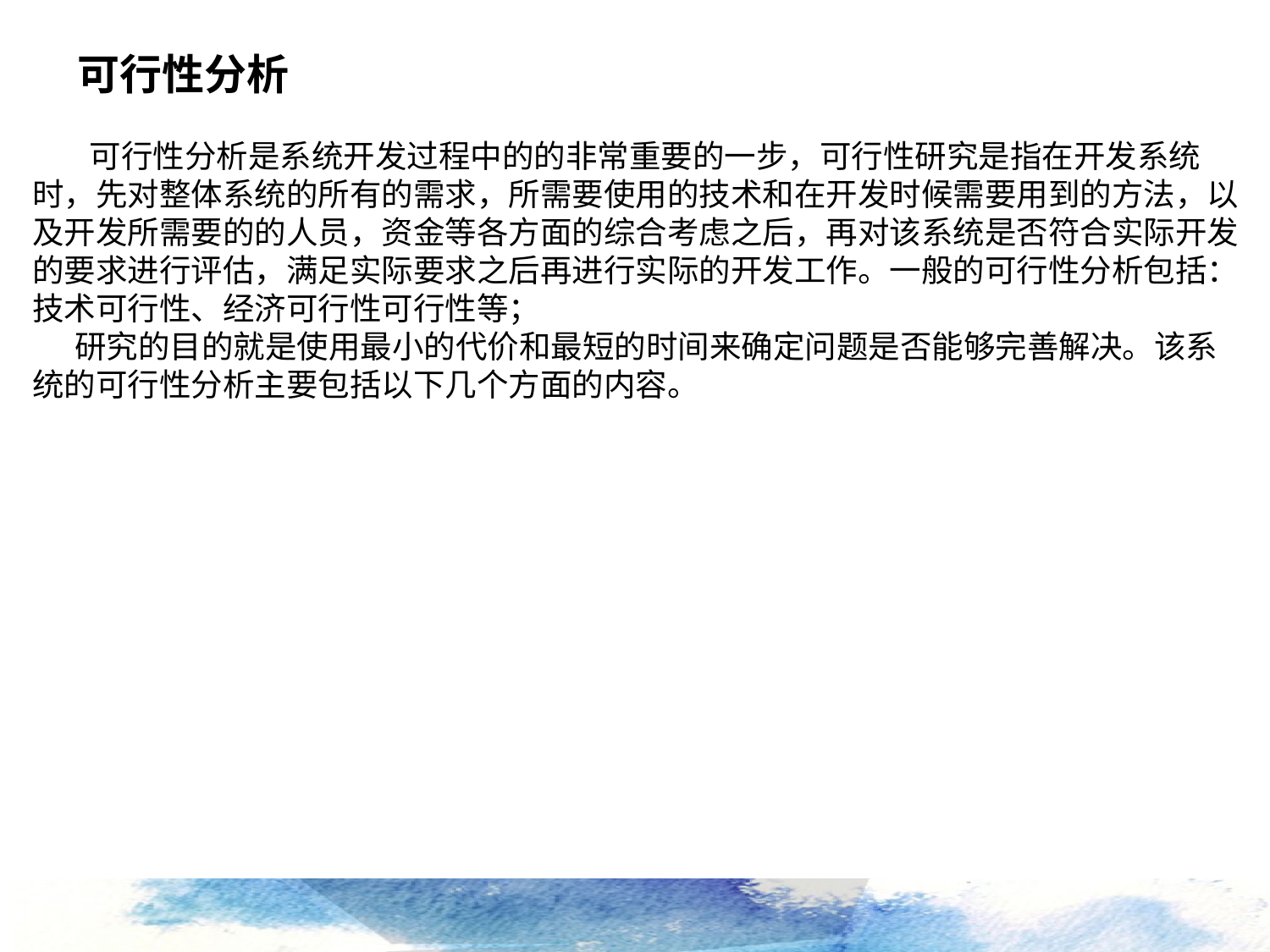

可行性分析
 可行性分析是系统开发过程中的的非常重要的一步，可行性研究是指在开发系统时，先对整体系统的所有的需求，所需要使用的技术和在开发时候需要用到的方法，以及开发所需要的的人员，资金等各方面的综合考虑之后，再对该系统是否符合实际开发的要求进行评估，满足实际要求之后再进行实际的开发工作。一般的可行性分析包括：技术可行性、经济可行性可行性等；
研究的目的就是使用最小的代价和最短的时间来确定问题是否能够完善解决。该系统的可行性分析主要包括以下几个方面的内容。